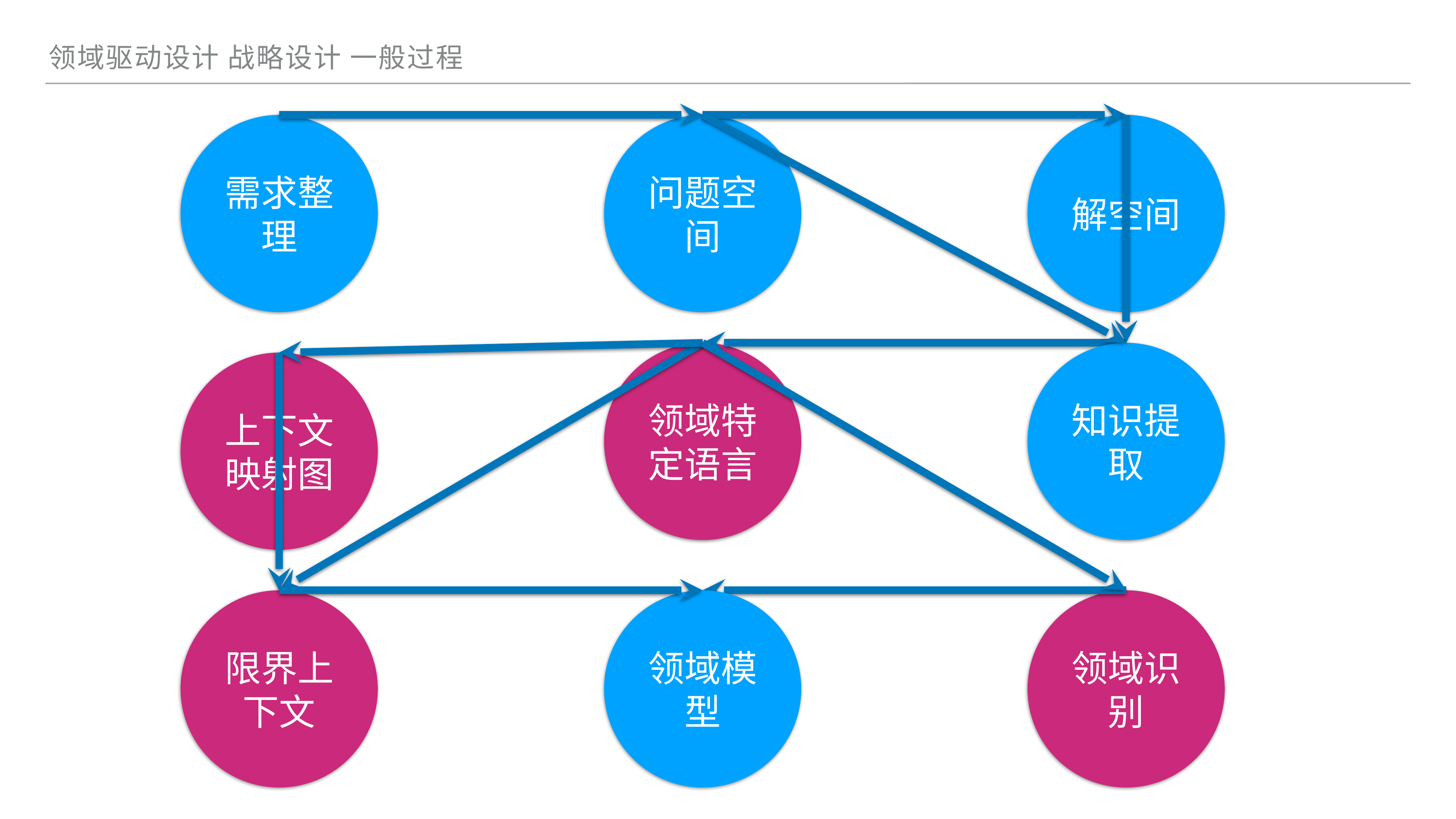

领域驱动设计 战略设计 一般过程
需求整理
问题空间
解空间
领域特定语言
知识提取
上下文映射图
限界上下文
领域模型
领域识别